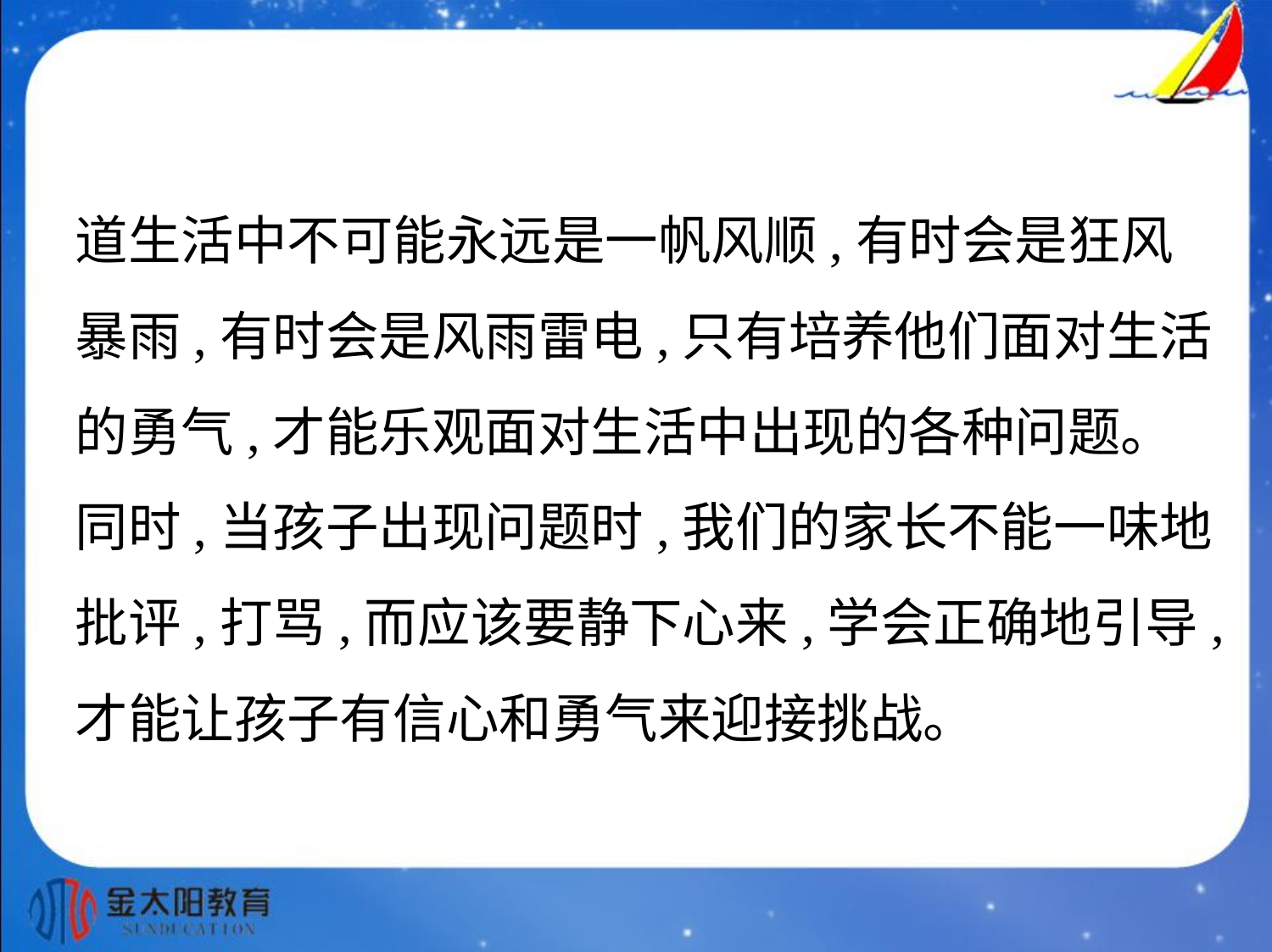

道生活中不可能永远是一帆风顺,有时会是狂风
暴雨,有时会是风雨雷电,只有培养他们面对生活
的勇气,才能乐观面对生活中出现的各种问题。
同时,当孩子出现问题时,我们的家长不能一味地
批评,打骂,而应该要静下心来,学会正确地引导,
才能让孩子有信心和勇气来迎接挑战。